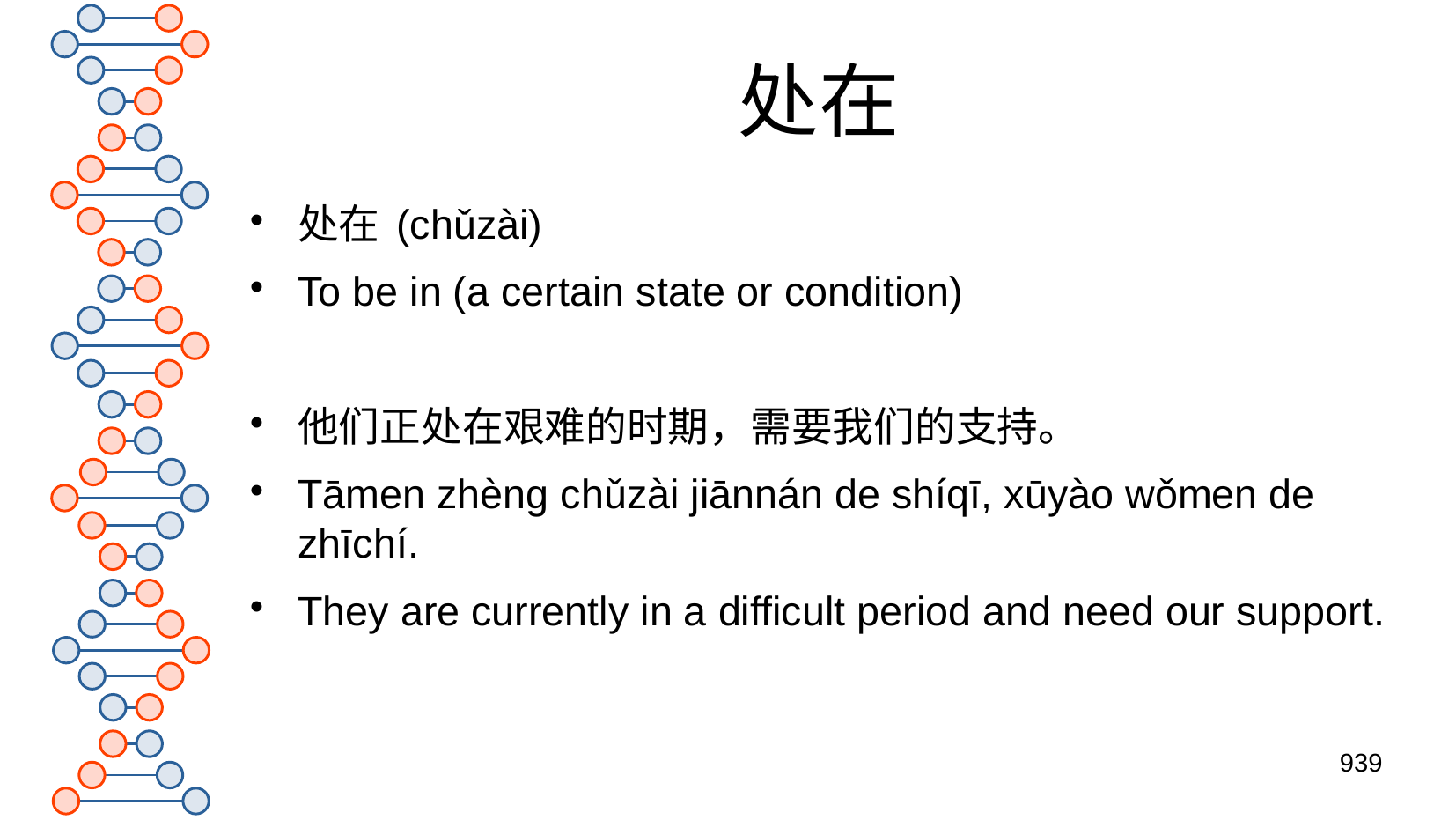

# 处在
处在 (chǔzài)
To be in (a certain state or condition)

他们正处在艰难的时期，需要我们的支持。
Tāmen zhèng chǔzài jiānnán de shíqī, xūyào wǒmen de zhīchí.
They are currently in a difficult period and need our support.

939